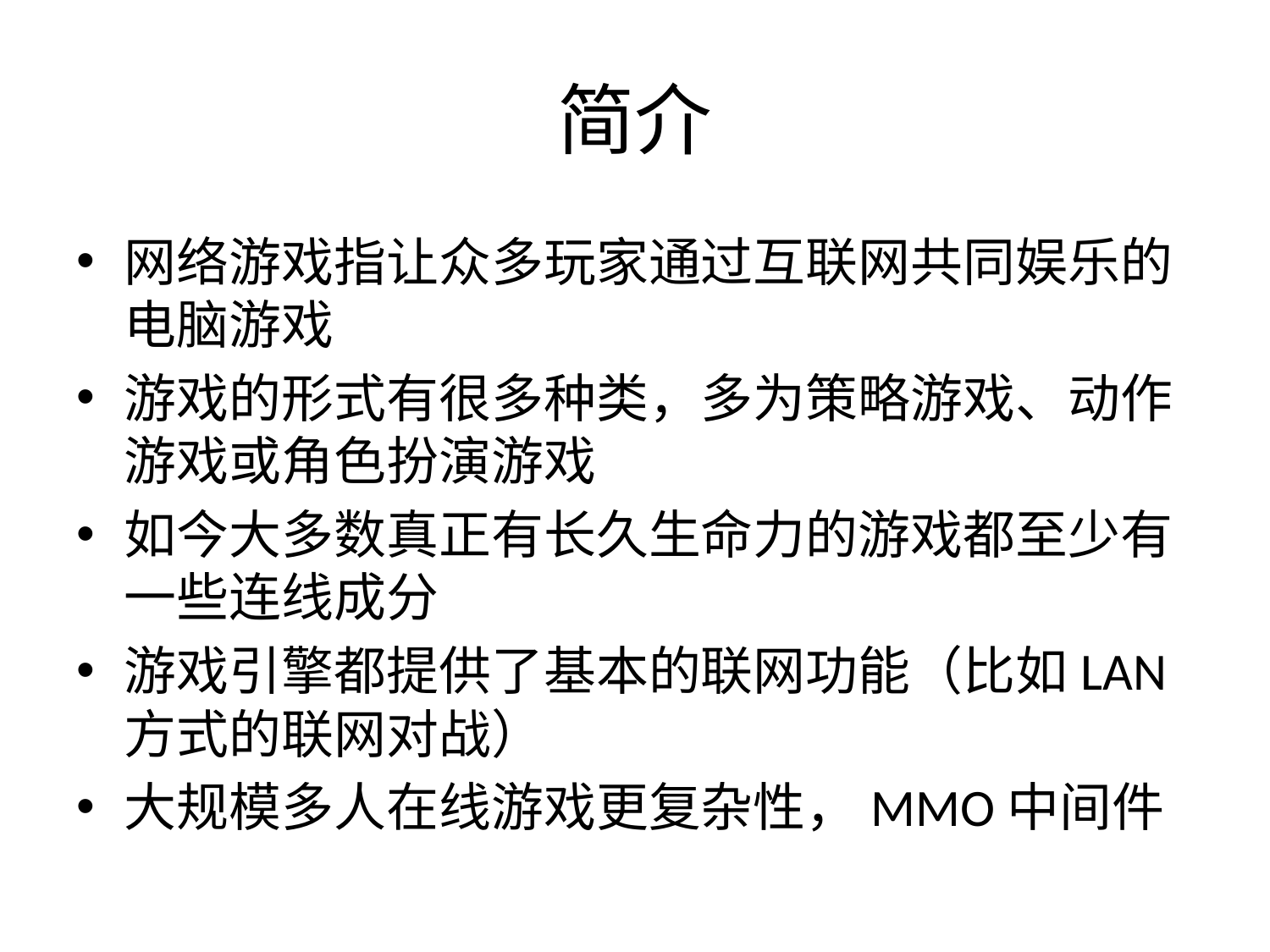

# 简介
网络游戏指让众多玩家通过互联网共同娱乐的电脑游戏
游戏的形式有很多种类，多为策略游戏、动作游戏或角色扮演游戏
如今大多数真正有长久生命力的游戏都至少有一些连线成分
游戏引擎都提供了基本的联网功能（比如LAN方式的联网对战）
大规模多人在线游戏更复杂性，MMO中间件